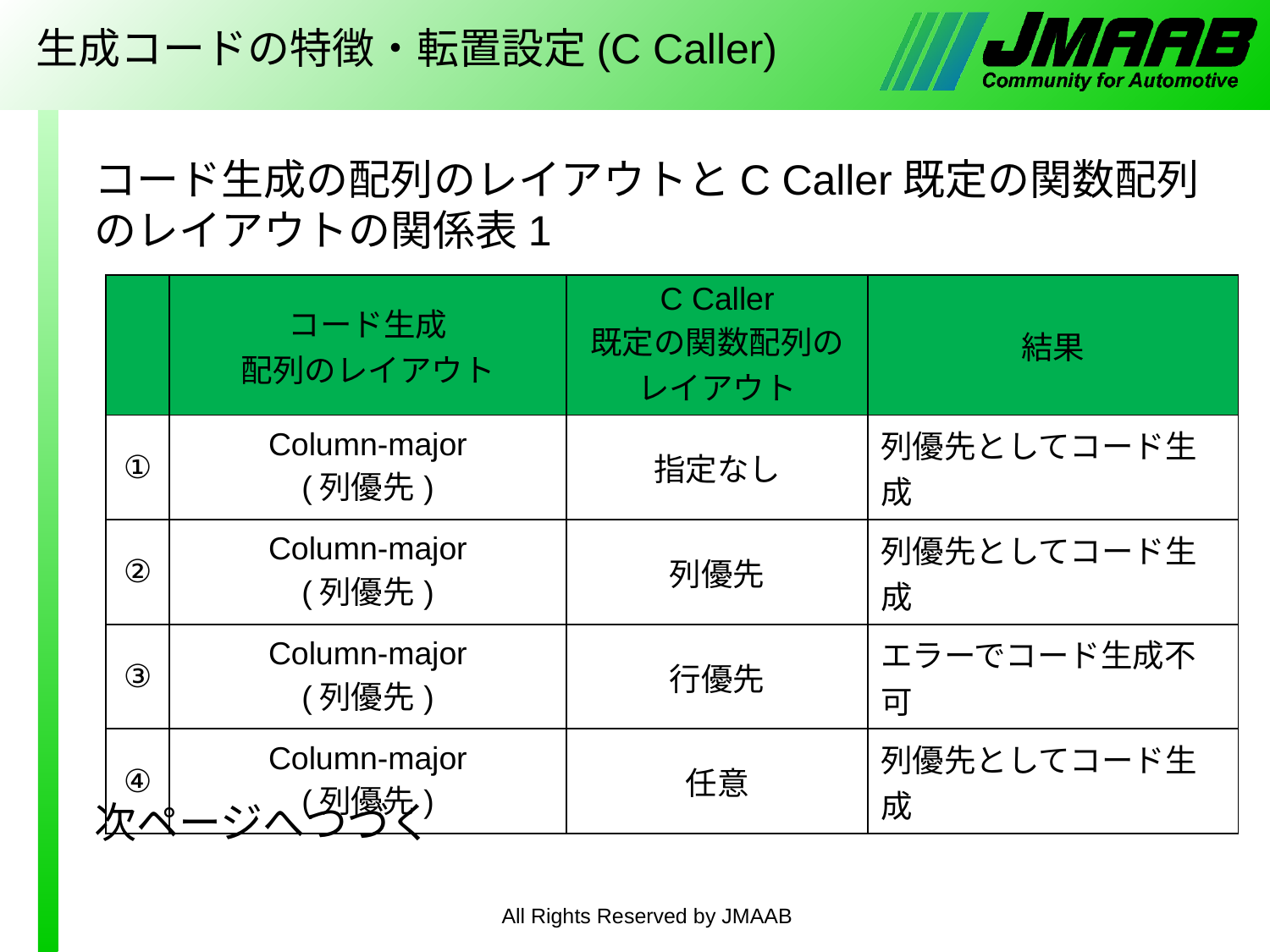

# 生成コードの特徴・転置設定(C Caller)
コード生成の配列のレイアウトとC Caller既定の関数配列のレイアウトの関係表1

次ページへつづく

|  | コード生成 配列のレイアウト | C Caller 既定の関数配列のレイアウト | 結果 |
| --- | --- | --- | --- |
| ① | Column-major (列優先) | 指定なし | 列優先としてコード生成 |
| ② | Column-major (列優先) | 列優先 | 列優先としてコード生成 |
| ③ | Column-major (列優先) | 行優先 | エラーでコード生成不可 |
| ④ | Column-major (列優先) | 任意 | 列優先としてコード生成 |